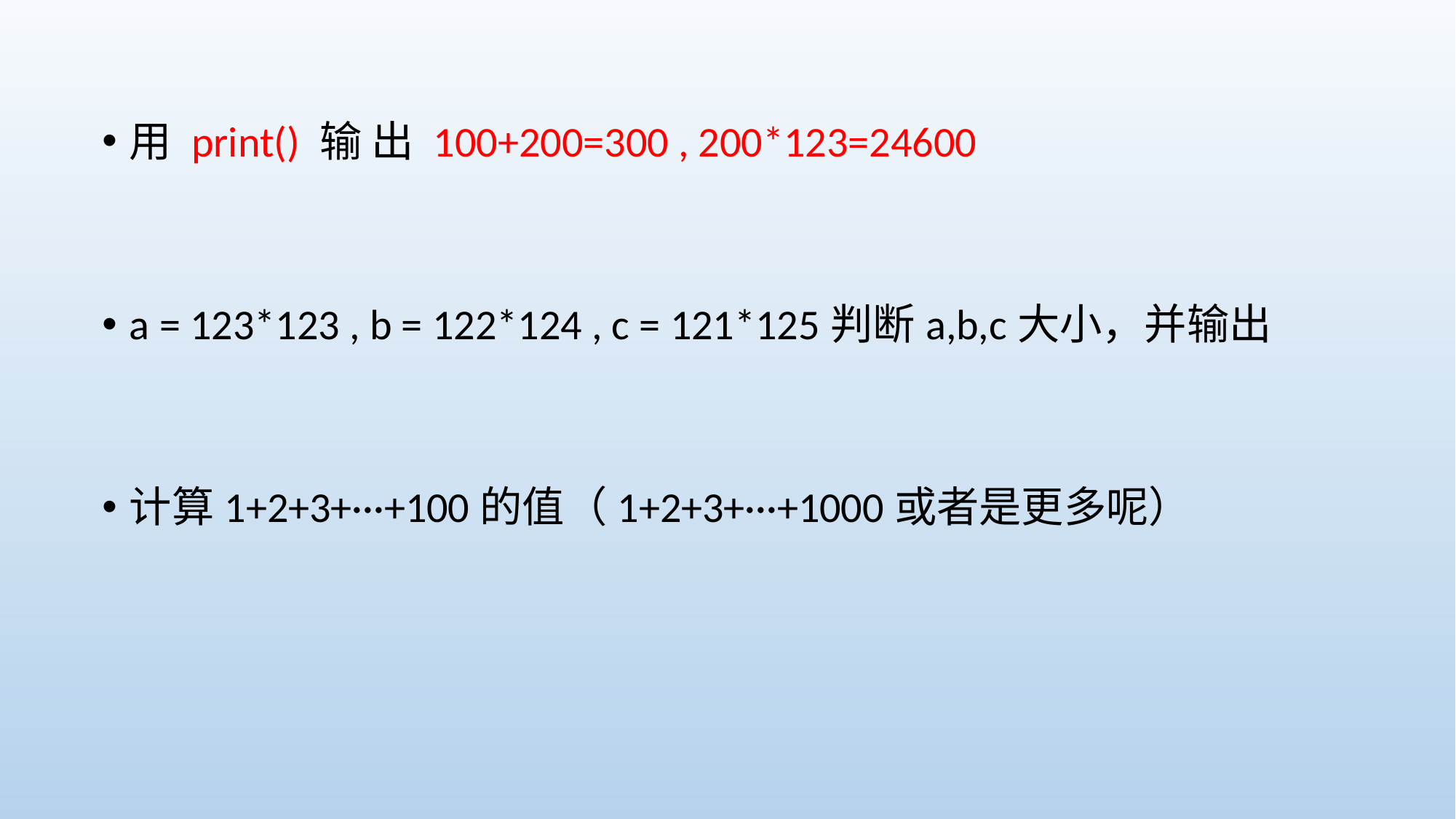

用 print() 输 出 100+200=300 , 200*123=24600

a = 123*123 , b = 122*124 , c = 121*125判断a,b,c大小，并输出

计算1+2+3+···+100的值（1+2+3+···+1000或者是更多呢）